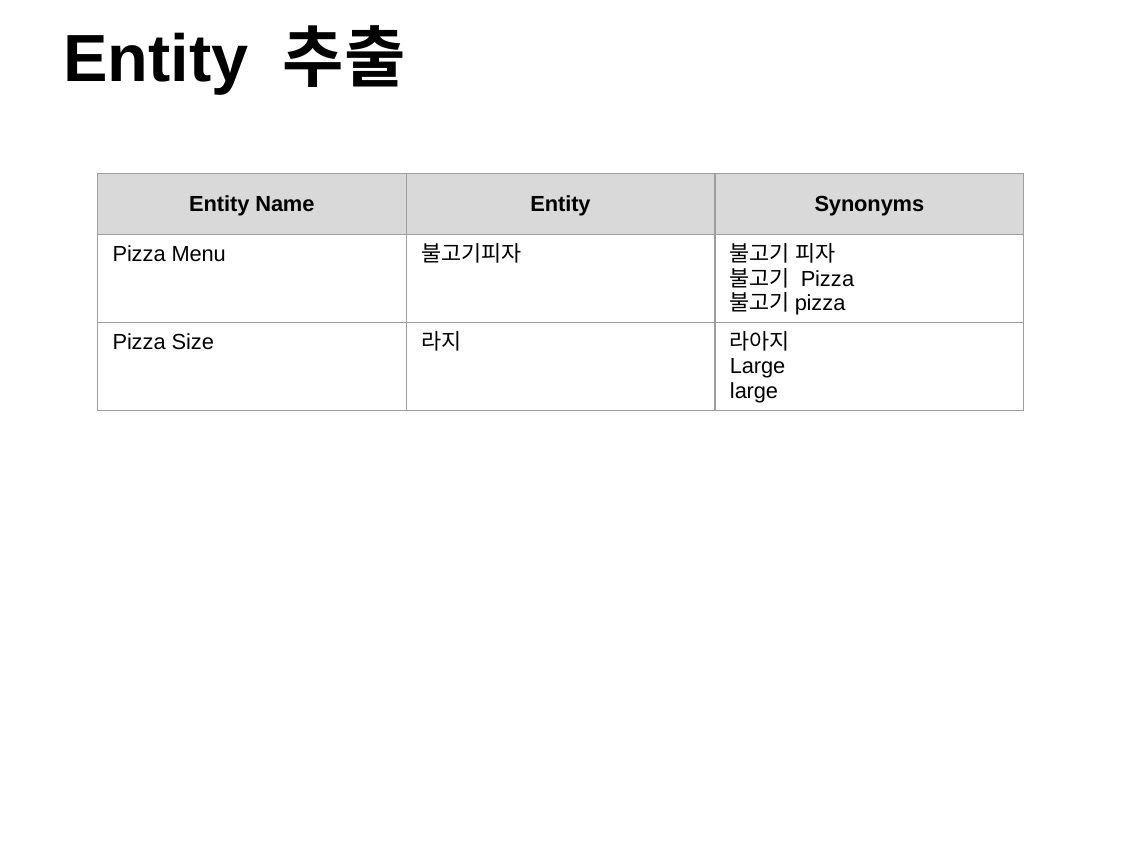

# Entity 추출
| Entity Name | Entity | Synonyms |
| --- | --- | --- |
| Pizza Menu | 불고기피자 | 불고기 피자 불고기 Pizza 불고기pizza |
| Pizza Size | 라지 | 라아지 Large large |